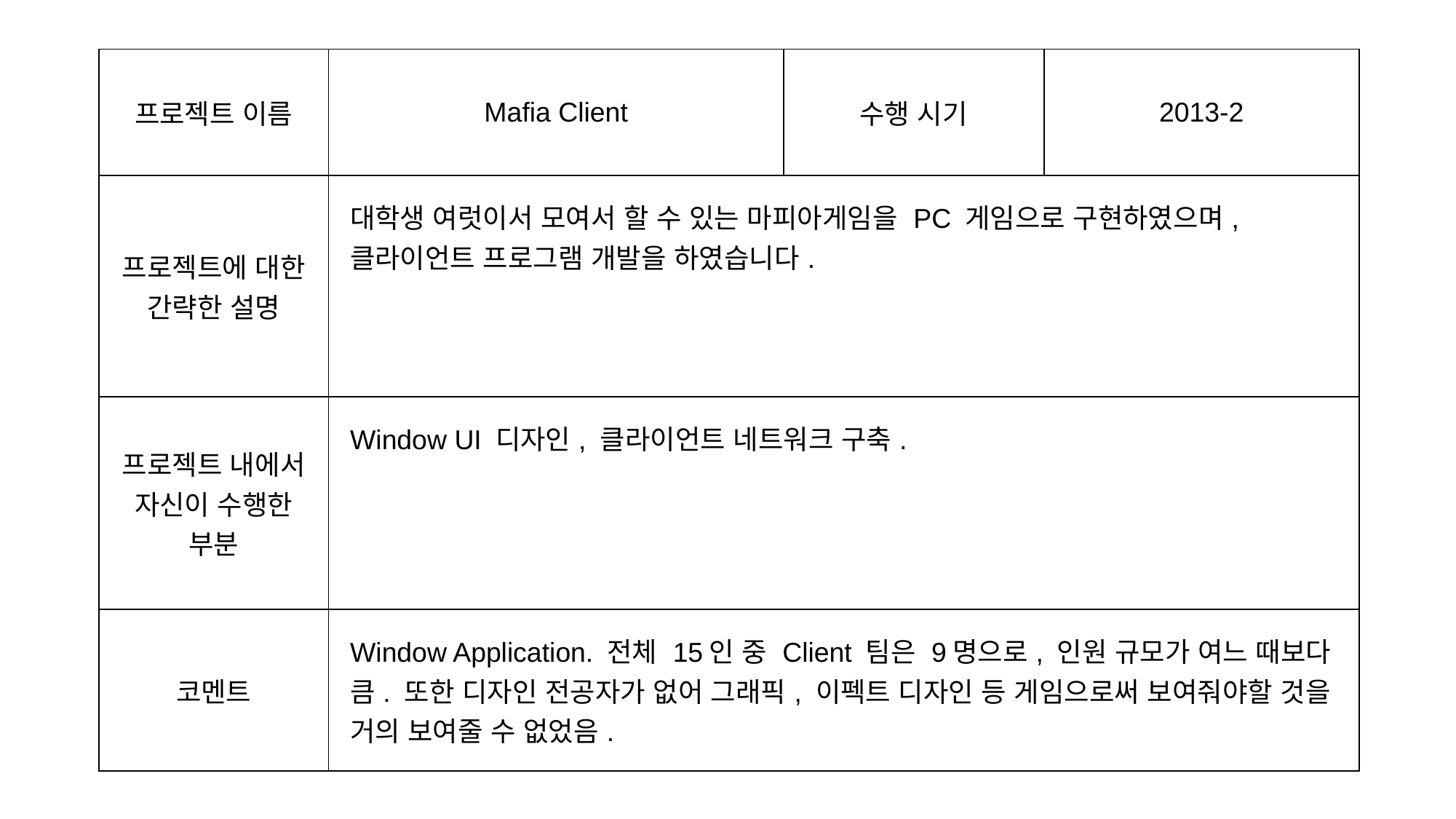

| 프로젝트 이름 | Mafia Client | 수행 시기 | 2013-2 |
| --- | --- | --- | --- |
| 프로젝트에 대한 간략한 설명 | 대학생 여럿이서 모여서 할 수 있는 마피아게임을 PC 게임으로 구현하였으며, 클라이언트 프로그램 개발을 하였습니다. |  |  |
| 프로젝트 내에서 자신이 수행한 부분 | Window UI 디자인, 클라이언트 네트워크 구축. |  |  |
| 코멘트 | Window Application. 전체 15인 중 Client 팀은 9명으로, 인원 규모가 여느 때보다 큼. 또한 디자인 전공자가 없어 그래픽, 이펙트 디자인 등 게임으로써 보여줘야할 것을 거의 보여줄 수 없었음. |  |  |